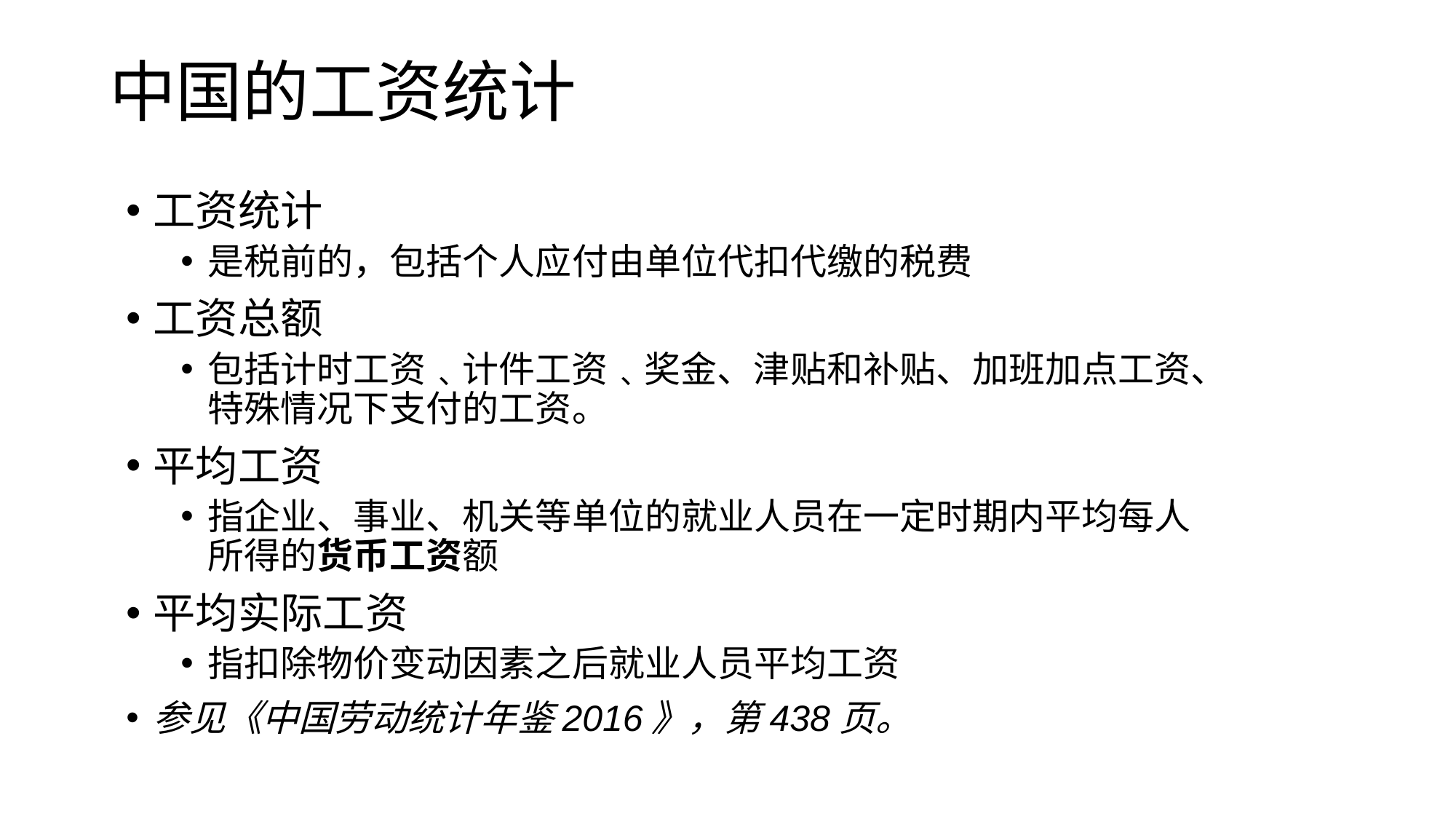

# 中国的工资统计
工资统计
是税前的，包括个人应付由单位代扣代缴的税费
工资总额
包括计时工资﹑计件工资﹑奖金、津贴和补贴、加班加点工资、特殊情况下支付的工资。
平均工资
指企业、事业、机关等单位的就业人员在一定时期内平均每人所得的货币工资额
平均实际工资
指扣除物价变动因素之后就业人员平均工资
参见《中国劳动统计年鉴2016》，第438页。